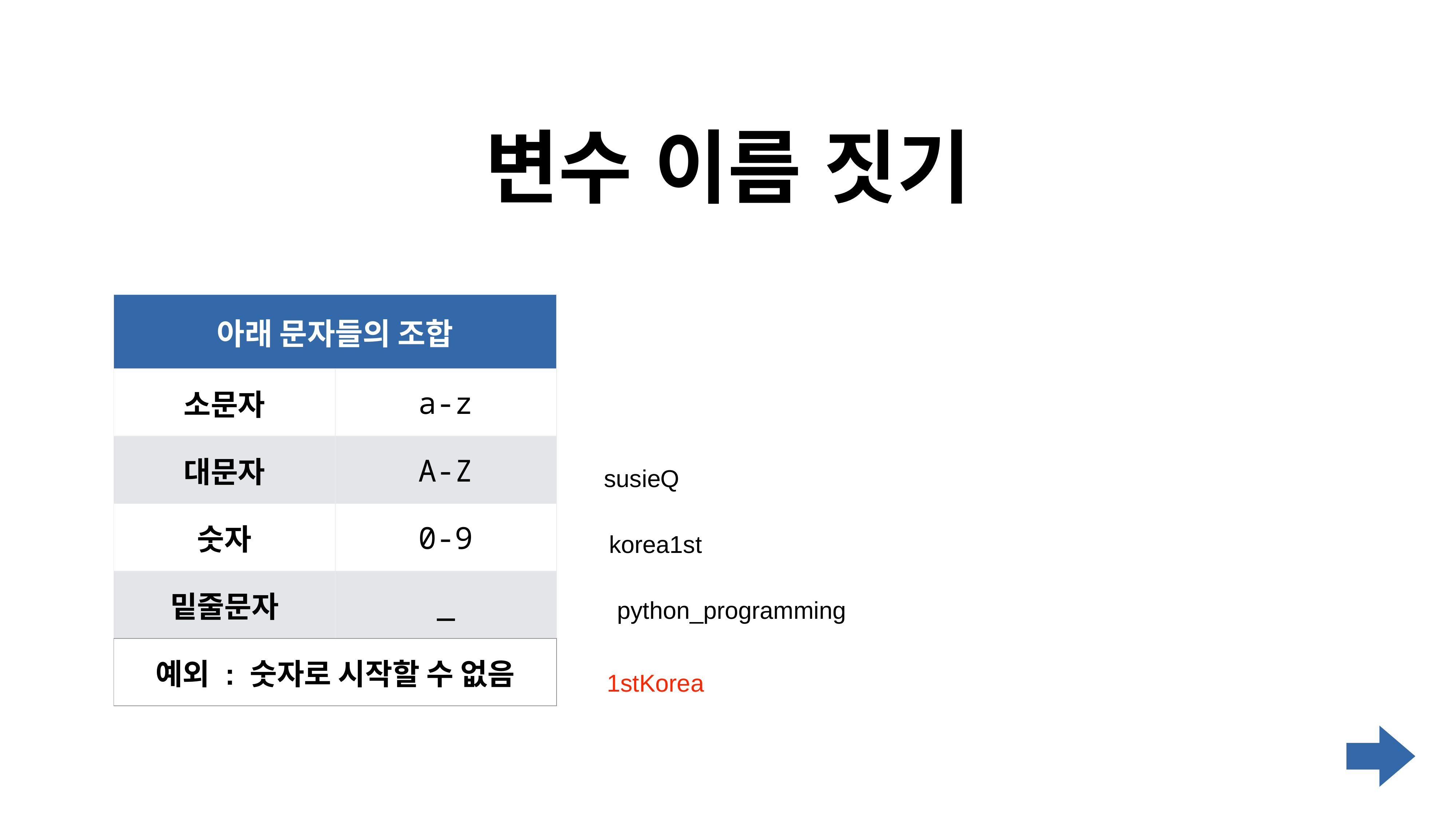

변수 이름 짓기
| 아래 문자들의 조합 |  |
| --- | --- |
| 소문자 | a-z |
| 대문자 | A-Z |
| 숫자 | 0-9 |
| 밑줄문자 | \_ |
| 예외 : 숫자로 시작할 수 없음 |  |
susieQ
korea1st
python_programming
1stKorea